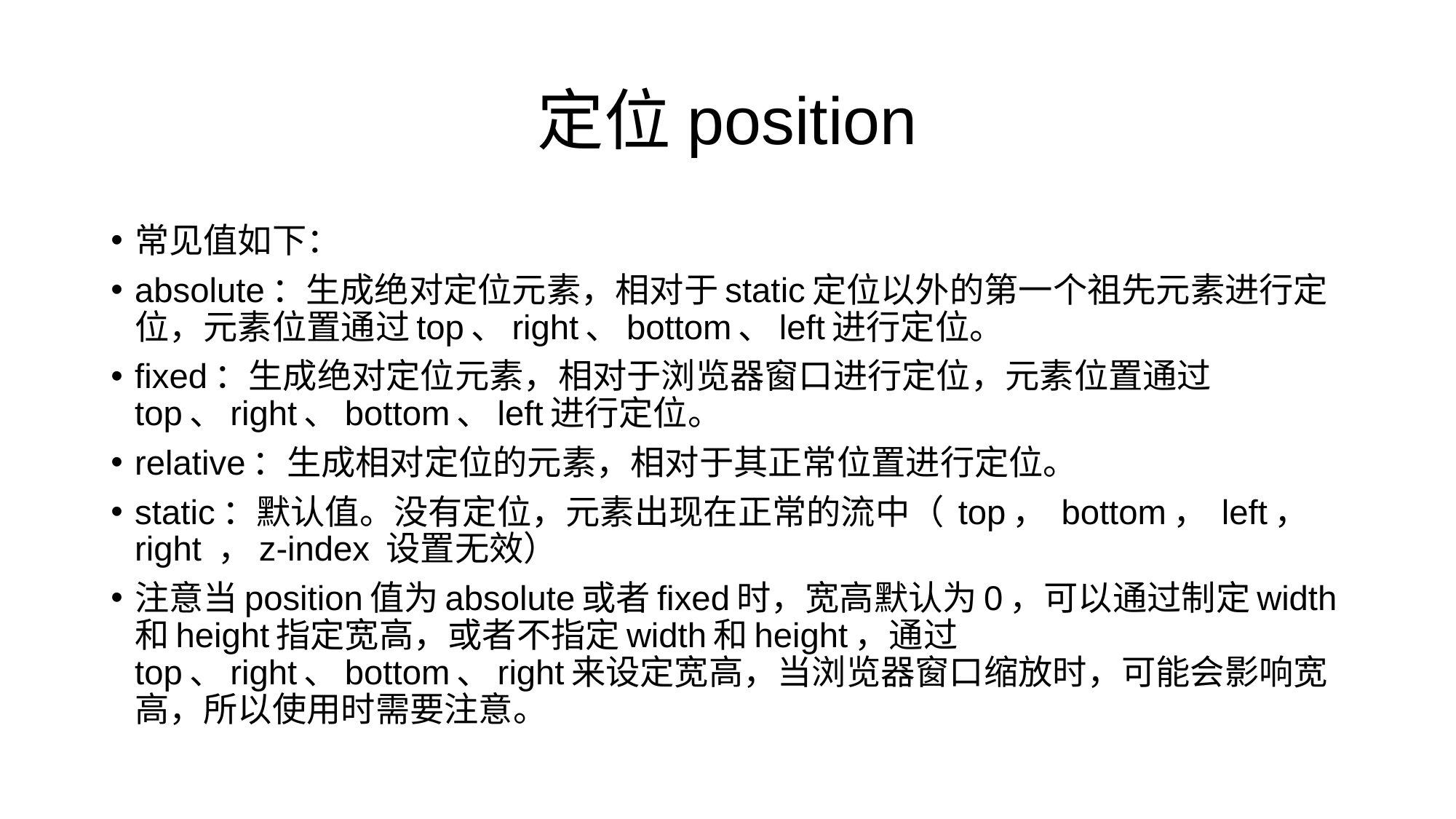

# 定位position
常见值如下：
absolute：生成绝对定位元素，相对于static定位以外的第一个祖先元素进行定位，元素位置通过top、right、bottom、left进行定位。
fixed：生成绝对定位元素，相对于浏览器窗口进行定位，元素位置通过top、right、bottom、left进行定位。
relative：生成相对定位的元素，相对于其正常位置进行定位。
static：默认值。没有定位，元素出现在正常的流中（ top， bottom， left， right ，z-index 设置无效）
注意当position值为absolute或者fixed时，宽高默认为0，可以通过制定width和height指定宽高，或者不指定width和height，通过top、right、bottom、right来设定宽高，当浏览器窗口缩放时，可能会影响宽高，所以使用时需要注意。